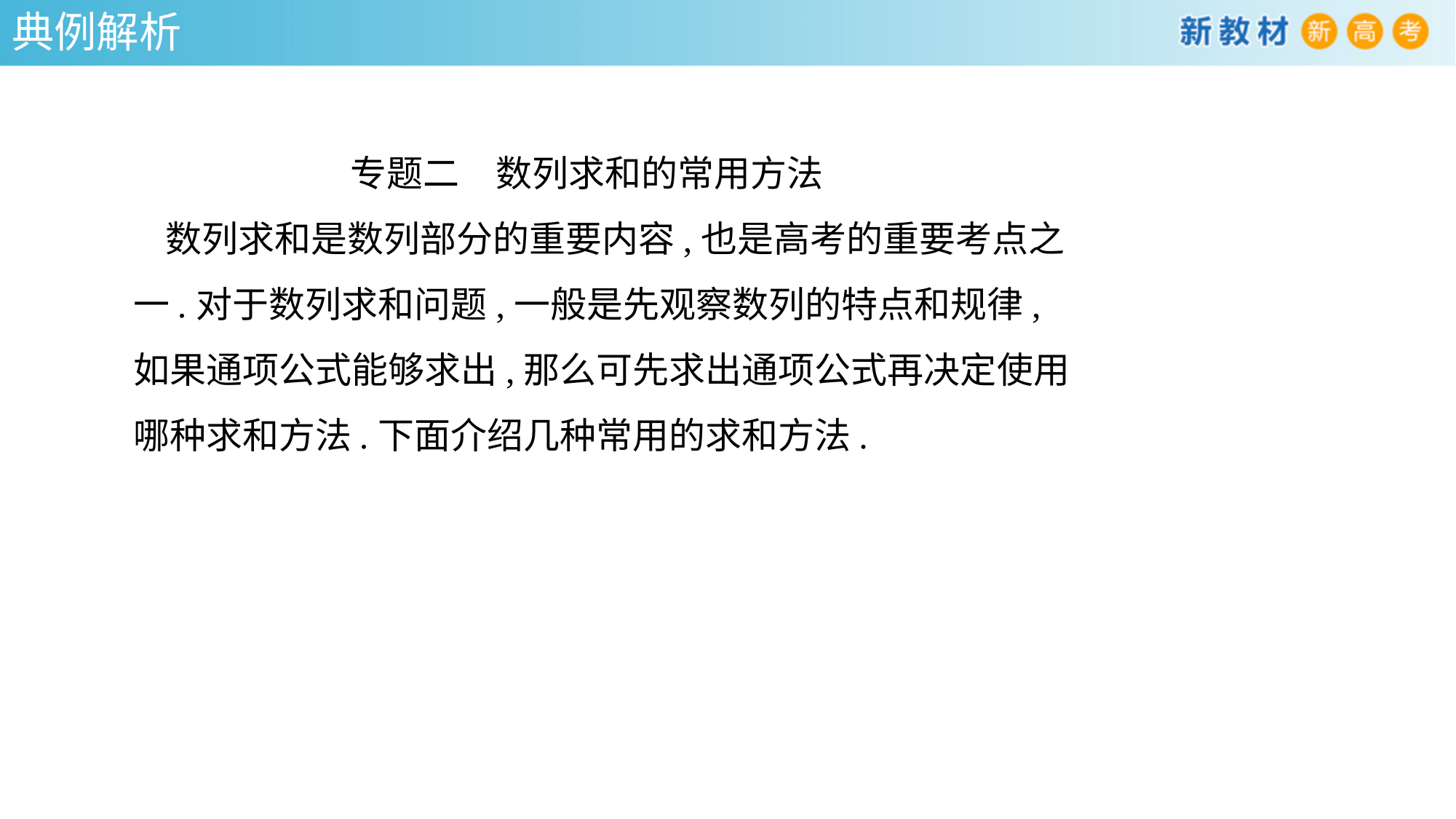

典例解析
                     专题二　数列求和的常用方法
数列求和是数列部分的重要内容,也是高考的重要考点之一.对于数列求和问题,一般是先观察数列的特点和规律,如果通项公式能够求出,那么可先求出通项公式再决定使用哪种求和方法.下面介绍几种常用的求和方法.